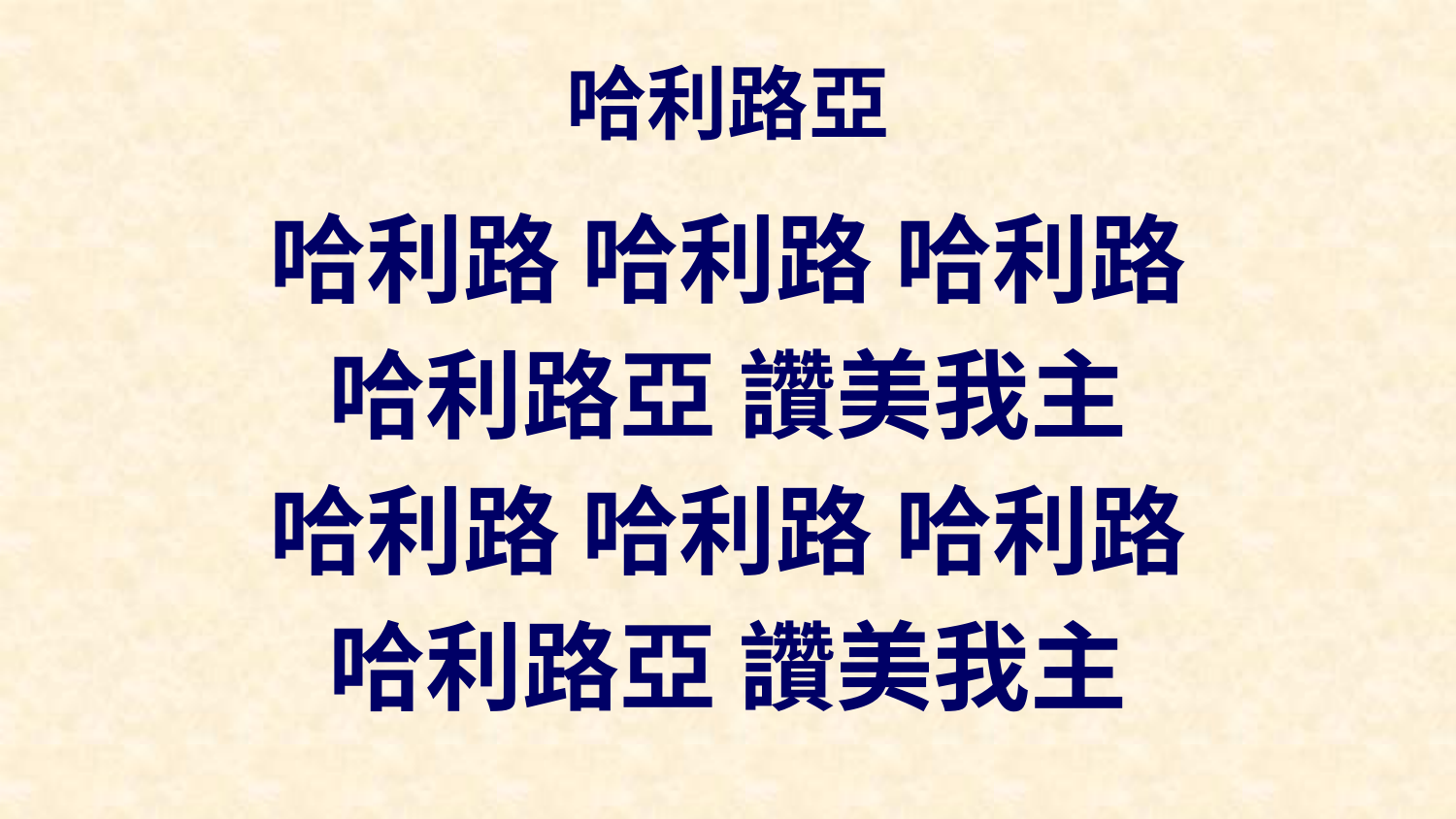

# 哈利路亞
哈利路 哈利路 哈利路
哈利路亞 讚美我主
哈利路 哈利路 哈利路
哈利路亞 讚美我主